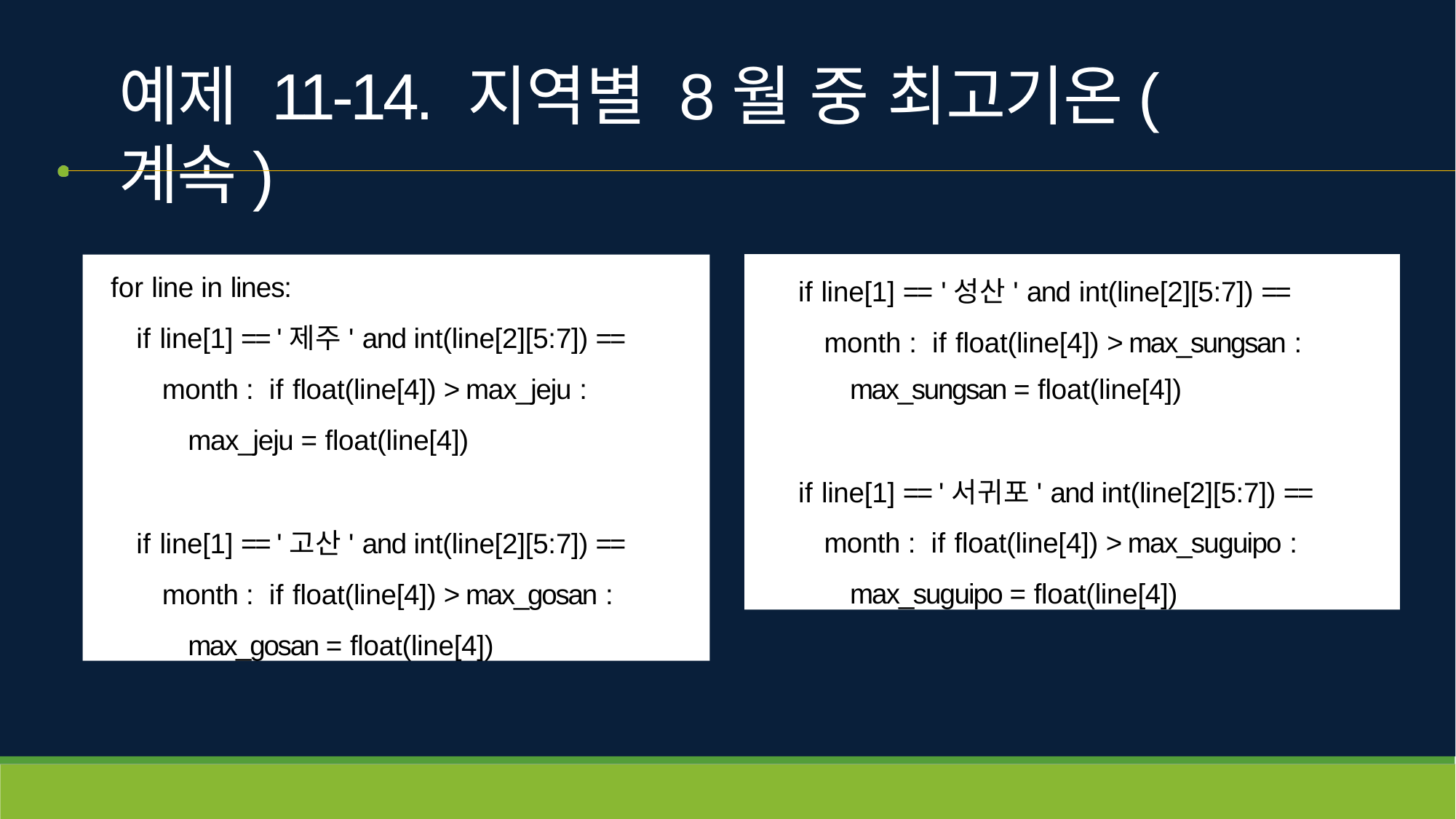

# 예제 11-14. 지역별 8월 중 최고기온(계속)

if line[1] == '성산' and int(line[2][5:7]) == month :  if float(line[4]) > max_sungsan :
max_sungsan = float(line[4])

if line[1] == '서귀포' and int(line[2][5:7]) == month :  if float(line[4]) > max_suguipo :
max_suguipo = float(line[4])
for line in lines:
if line[1] == '제주' and int(line[2][5:7]) == month :  if float(line[4]) > max_jeju :
max_jeju = float(line[4])

if line[1] == '고산' and int(line[2][5:7]) == month :  if float(line[4]) > max_gosan :
max_gosan = float(line[4])